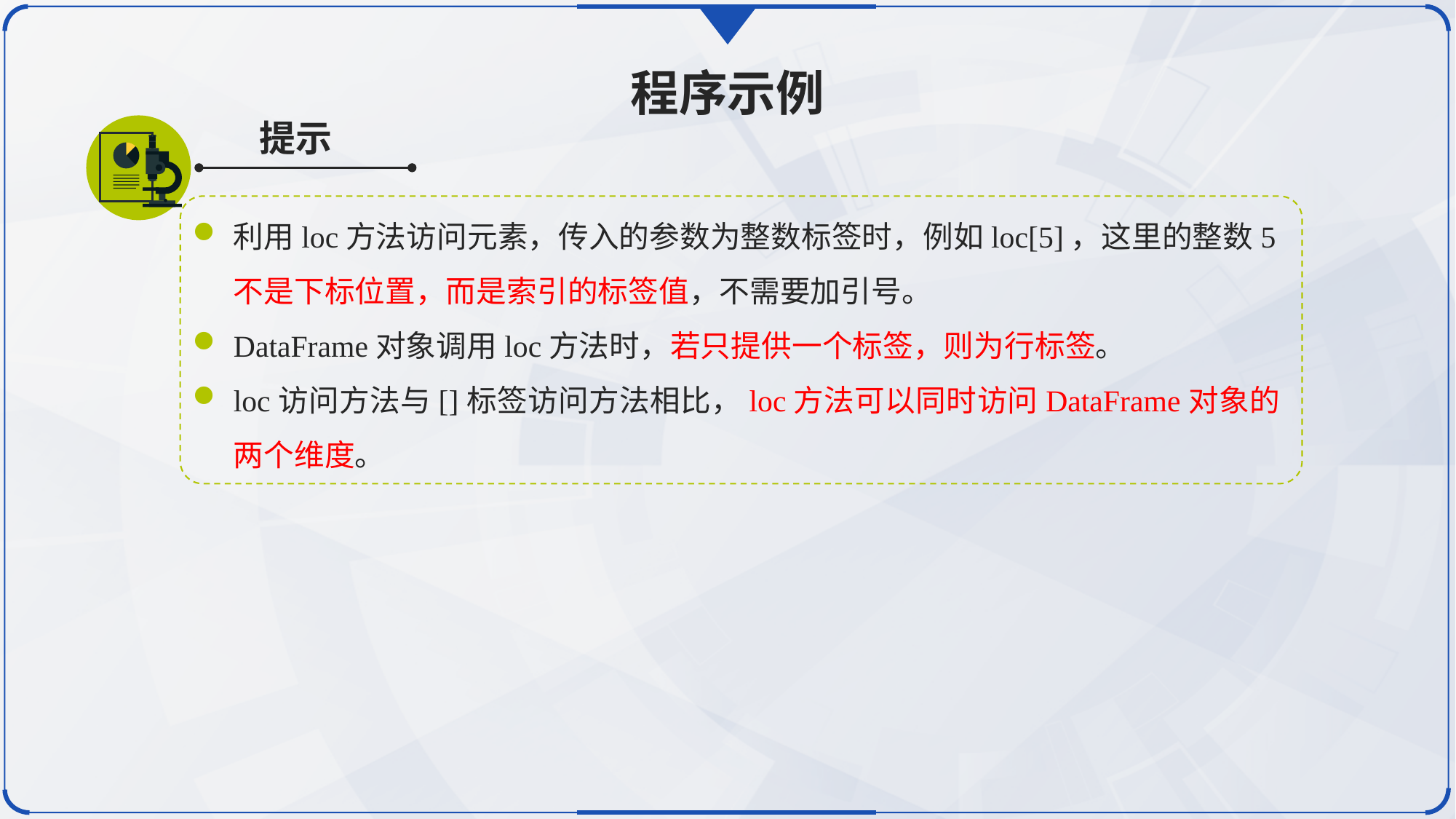

程序示例
提示

利用loc方法访问元素，传入的参数为整数标签时，例如loc[5]，这里的整数5不是下标位置，而是索引的标签值，不需要加引号。
DataFrame对象调用loc方法时，若只提供一个标签，则为行标签。
loc访问方法与[]标签访问方法相比，loc方法可以同时访问DataFrame对象的两个维度。